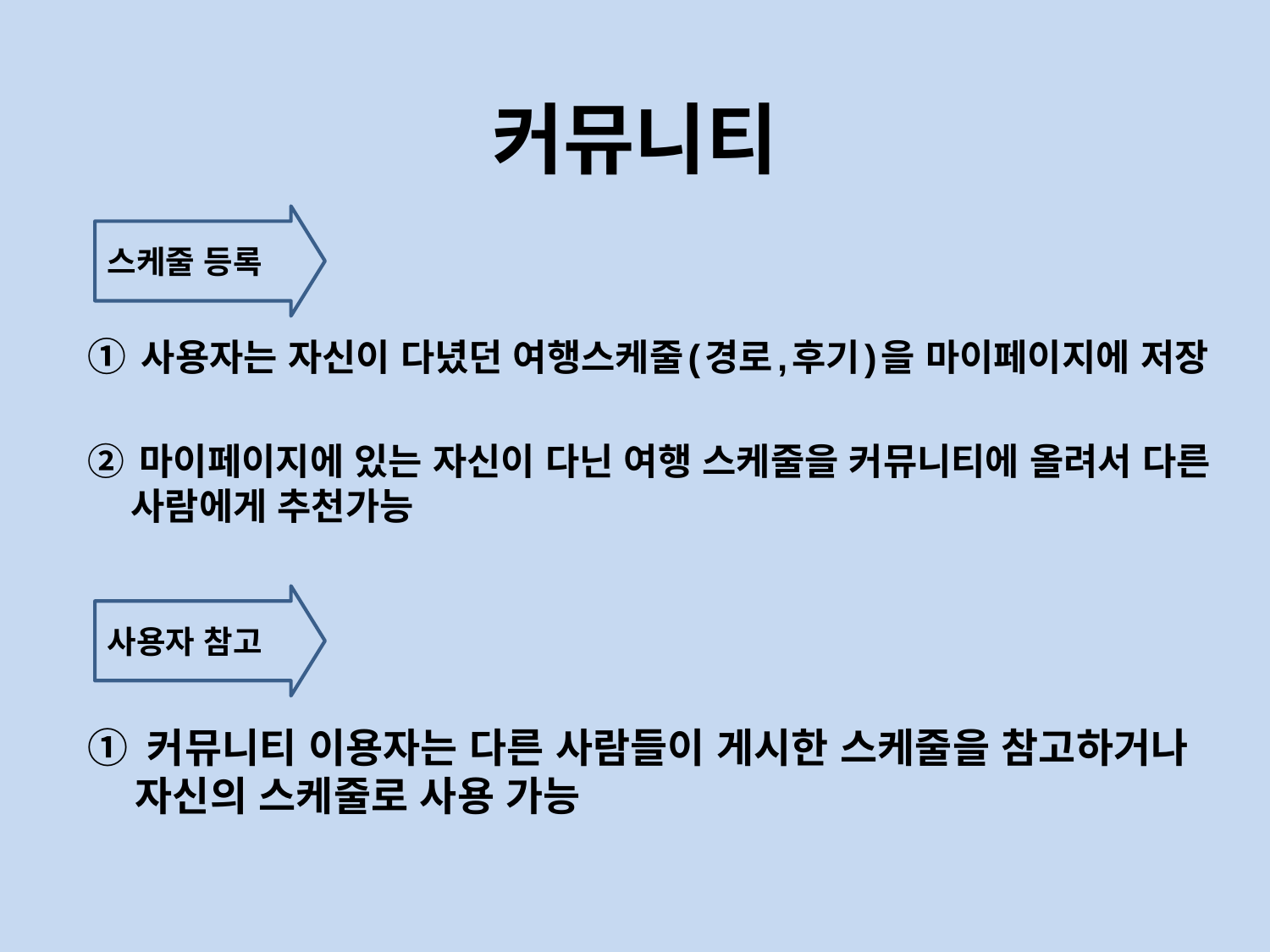

# 커뮤니티
스케줄 등록

① 사용자는 자신이 다녔던 여행스케줄(경로,후기)을 마이페이지에 저장

② 마이페이지에 있는 자신이 다닌 여행 스케줄을 커뮤니티에 올려서 다른 사람에게 추천가능

사용자 참고
① 커뮤니티 이용자는 다른 사람들이 게시한 스케줄을 참고하거나 자신의 스케줄로 사용 가능